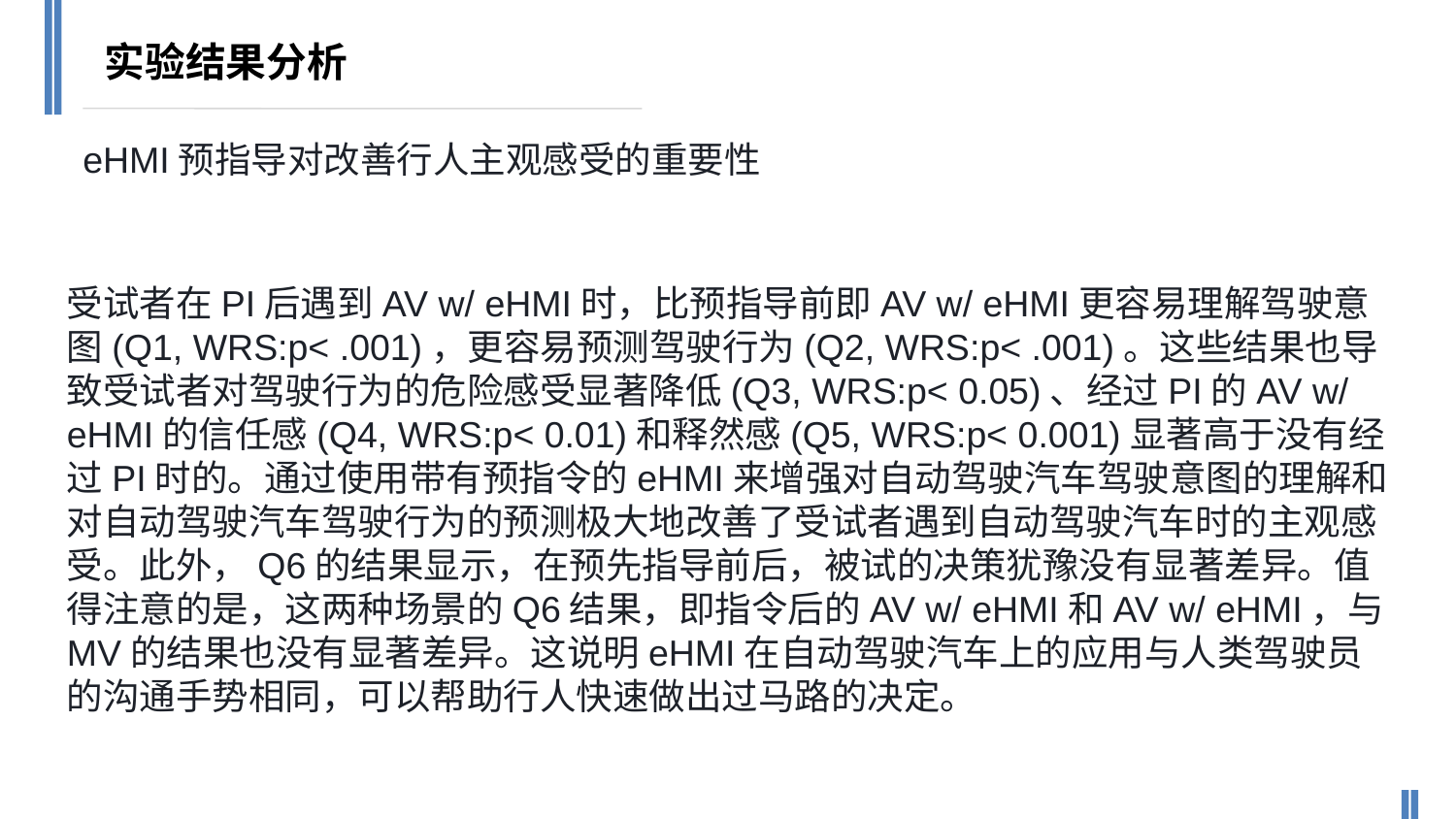

实验结果分析
eHMI预指导对改善行人主观感受的重要性
受试者在PI后遇到AV w/ eHMI时，比预指导前即AV w/ eHMI更容易理解驾驶意图(Q1, WRS:p< .001)，更容易预测驾驶行为(Q2, WRS:p< .001)。这些结果也导致受试者对驾驶行为的危险感受显著降低(Q3, WRS:p< 0.05)、经过PI的AV w/ eHMI的信任感(Q4, WRS:p< 0.01)和释然感(Q5, WRS:p< 0.001)显著高于没有经过PI时的。通过使用带有预指令的eHMI来增强对自动驾驶汽车驾驶意图的理解和对自动驾驶汽车驾驶行为的预测极大地改善了受试者遇到自动驾驶汽车时的主观感受。此外，Q6的结果显示，在预先指导前后，被试的决策犹豫没有显著差异。值得注意的是，这两种场景的Q6结果，即指令后的AV w/ eHMI和AV w/ eHMI，与MV的结果也没有显著差异。这说明eHMI在自动驾驶汽车上的应用与人类驾驶员的沟通手势相同，可以帮助行人快速做出过马路的决定。